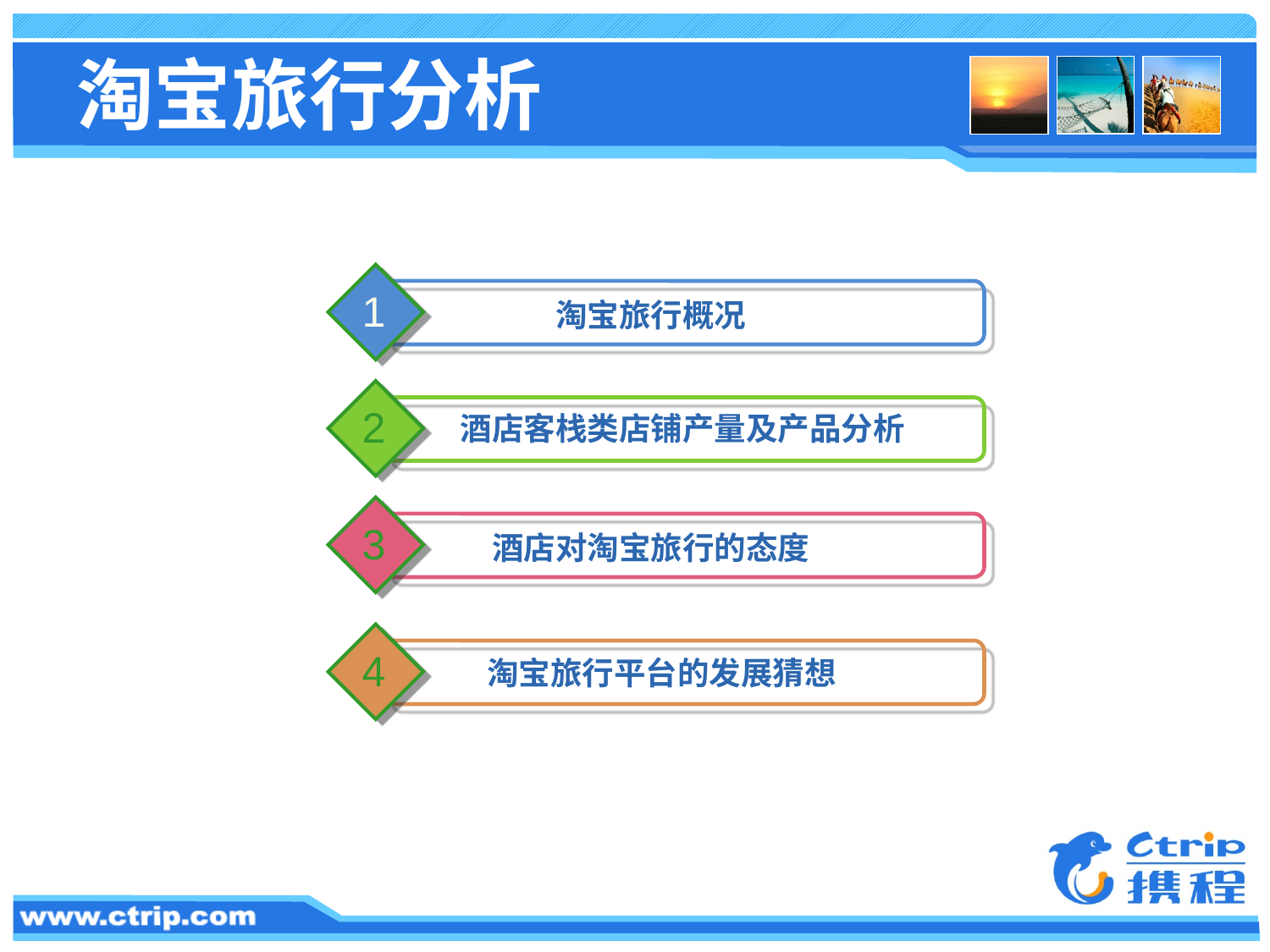

# 淘宝旅行分析

1

淘宝旅行概况

2

酒店客栈类店铺产量及产品分析

3

酒店对淘宝旅行的态度

4

淘宝旅行平台的发展猜想